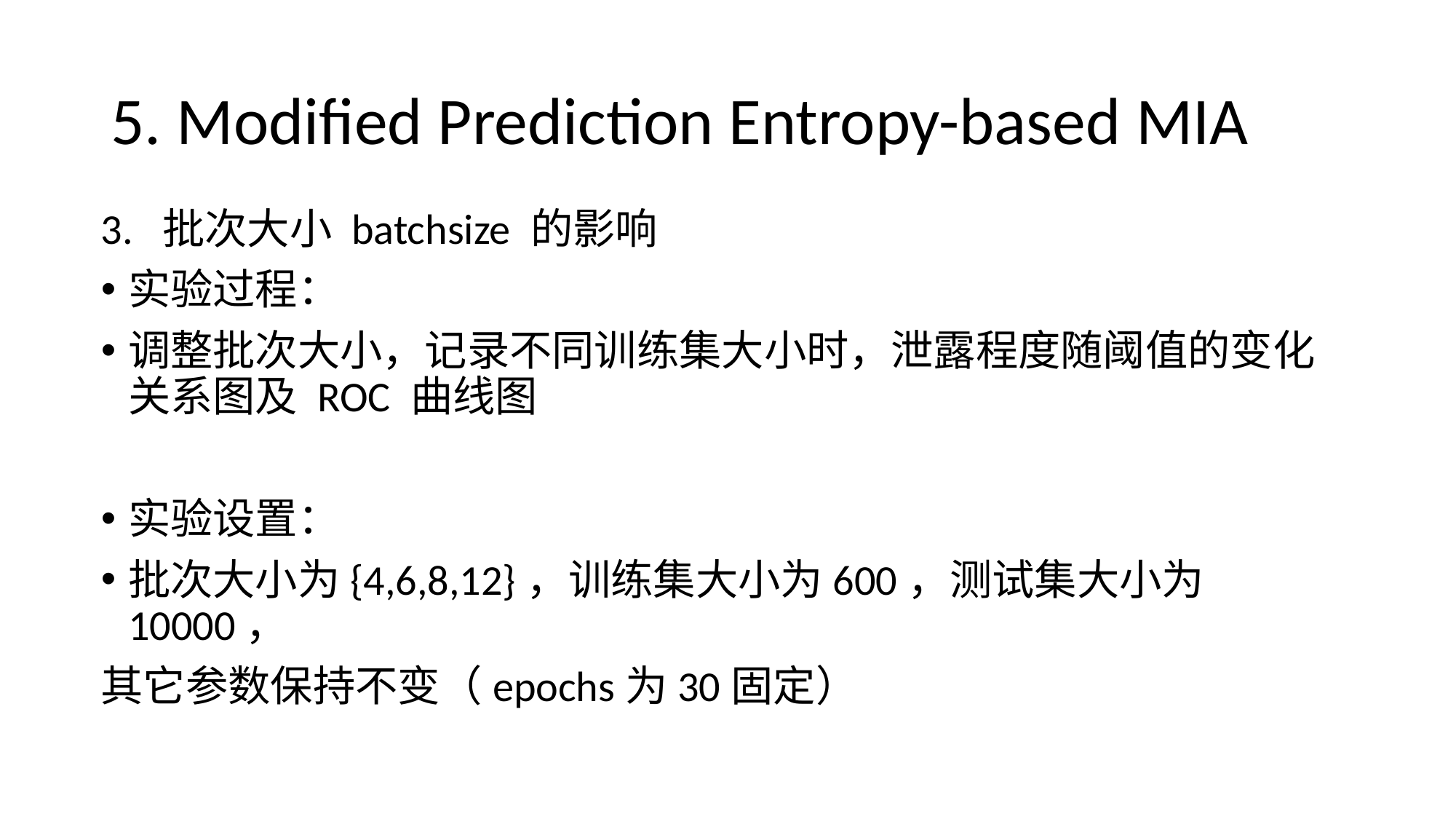

# 5. Modified Prediction Entropy-based MIA
3.  批次大小 batchsize 的影响
实验过程：
调整批次大小，记录不同训练集大小时，泄露程度随阈值的变化关系图及 ROC 曲线图

实验设置：
批次大小为{4,6,8,12}，训练集大小为600，测试集大小为10000，
其它参数保持不变（epochs为30固定）